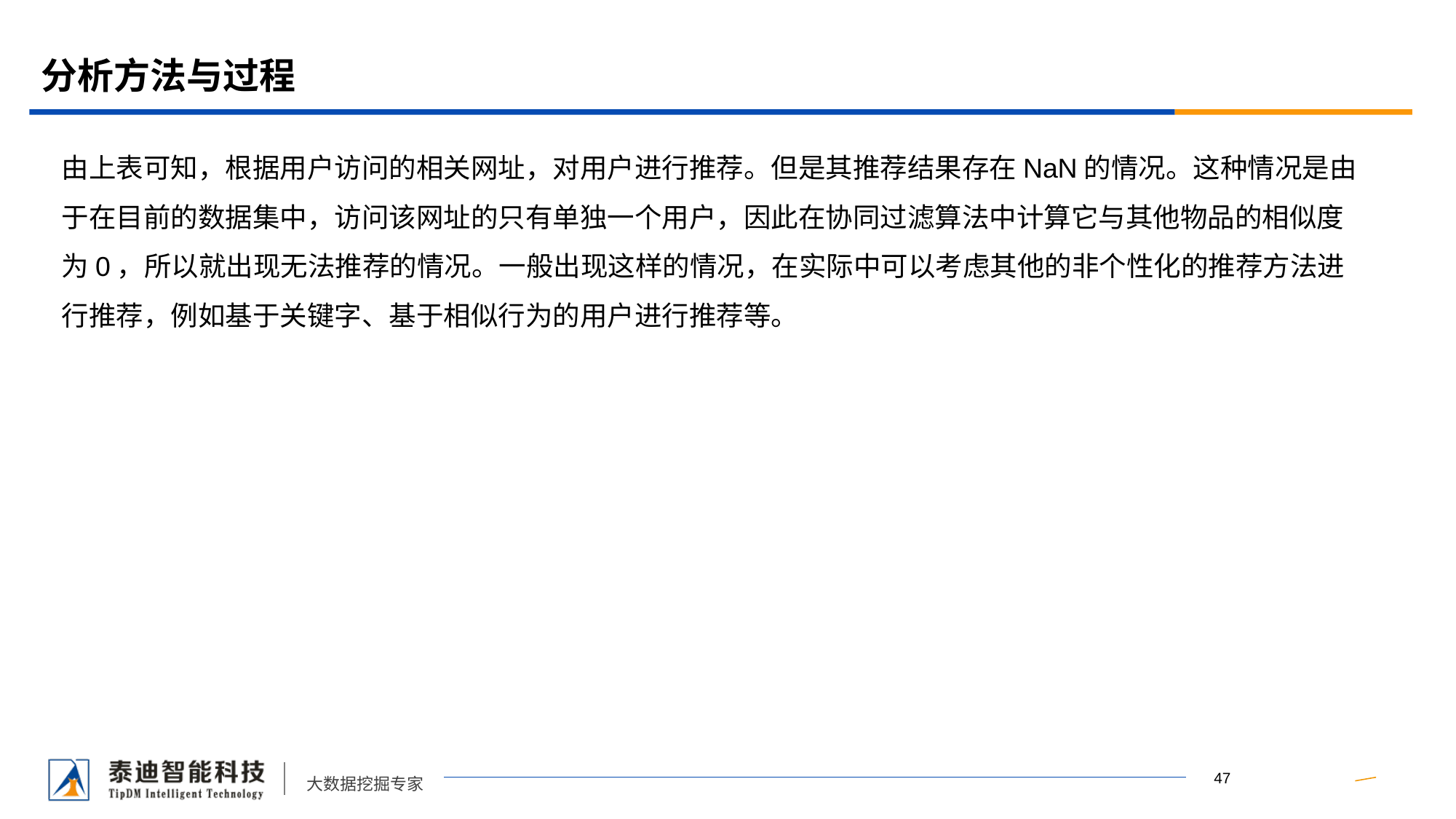

# 分析方法与过程
由上表可知，根据用户访问的相关网址，对用户进行推荐。但是其推荐结果存在NaN的情况。这种情况是由于在目前的数据集中，访问该网址的只有单独一个用户，因此在协同过滤算法中计算它与其他物品的相似度为0，所以就出现无法推荐的情况。一般出现这样的情况，在实际中可以考虑其他的非个性化的推荐方法进行推荐，例如基于关键字、基于相似行为的用户进行推荐等。